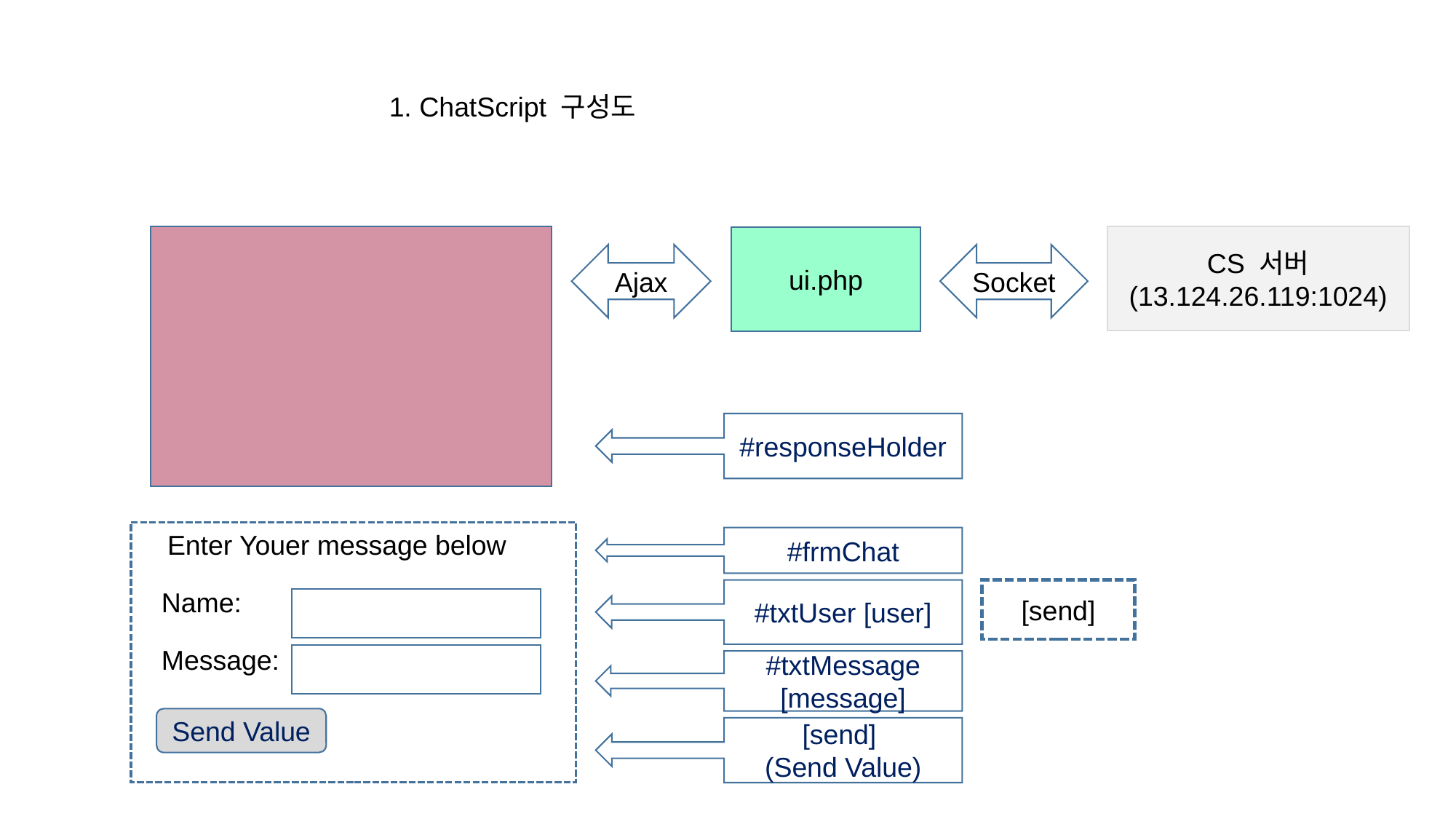

1. ChatScript 구성도

CS 서버
(13.124.26.119:1024)
ui.php
Ajax
Socket
#responseHolder

Enter Youer message below
#frmChat
Name:
#txtUser [user]
[send]

Message:

#txtMessage [message]
Send Value
[send]
(Send Value)